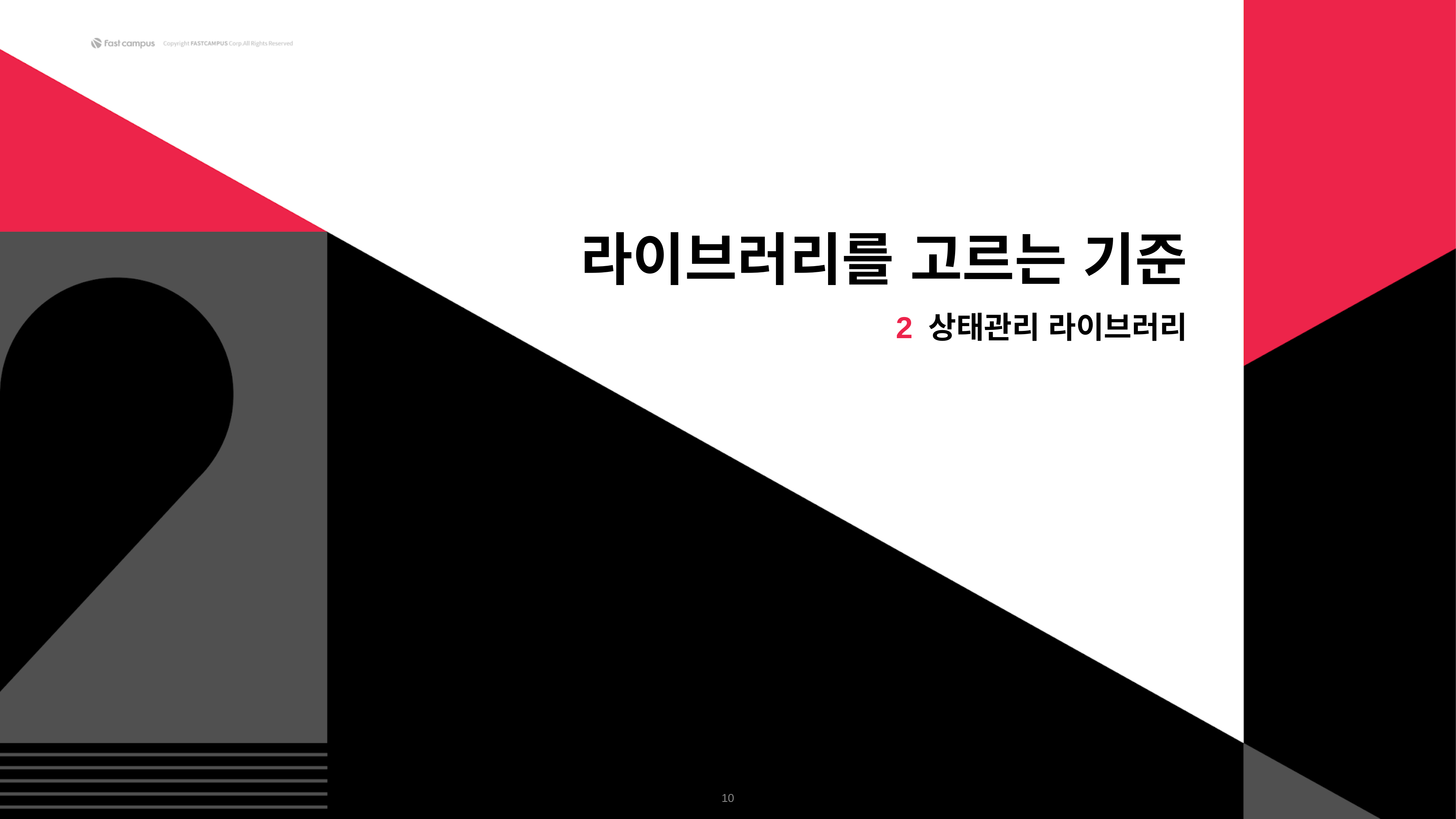

라이브러리를 고르는 기준

2 상태관리 라이브러리
10